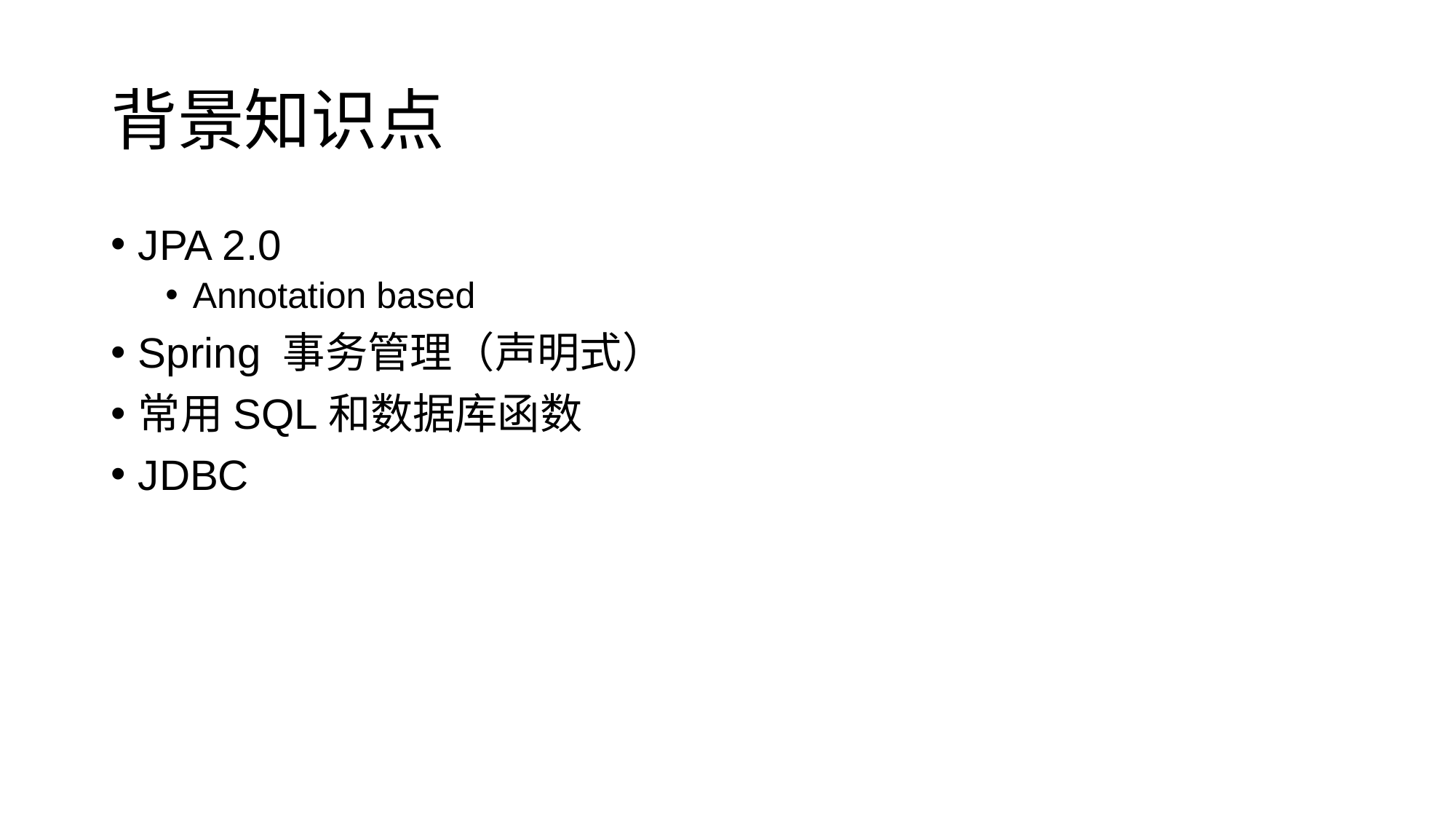

# 背景知识点
JPA 2.0
Annotation based
Spring 事务管理（声明式）
常用SQL和数据库函数
JDBC